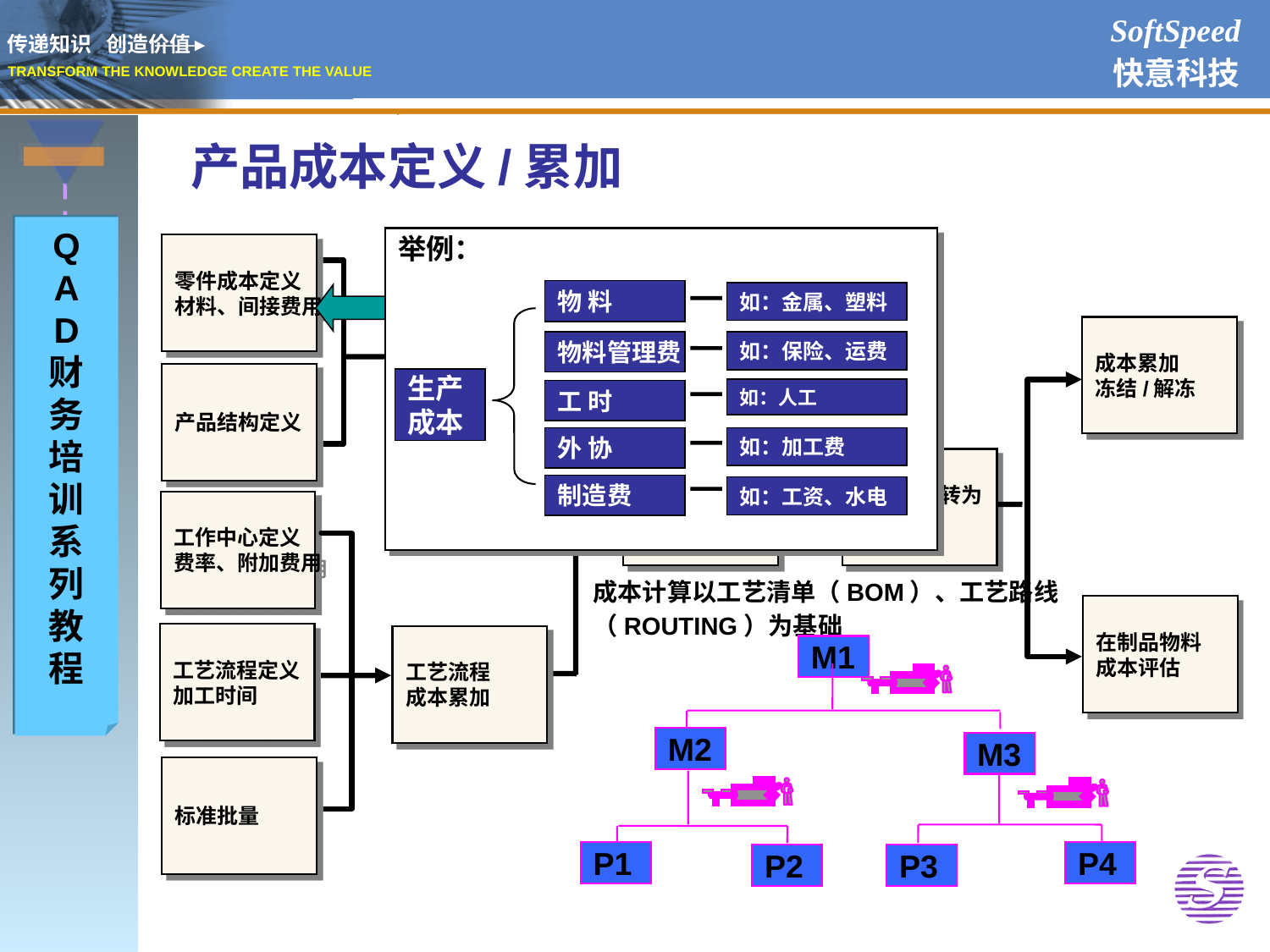

# 产品成本定义/累加
举例：
物 料
如：金属、塑料

物料管理费
如：保险、运费

生产
成本
如：人工
工 时

外 协
如：加工费

制造费
如：工资、水电

零件成本定义
材料、间接费用

成本累加
冻结/解冻

产品结构定义

产品结构
成本累加
当前成本转为
总账成本
工作中心定义
费率、附加费用

成本计算以工艺清单（BOM）、工艺路线
（ROUTING）为基础
M1

M2
M3

P1
P4
P2
P3
在制品物料
成本评估

工艺流程定义
加工时间
工艺流程
成本累加

标准批量